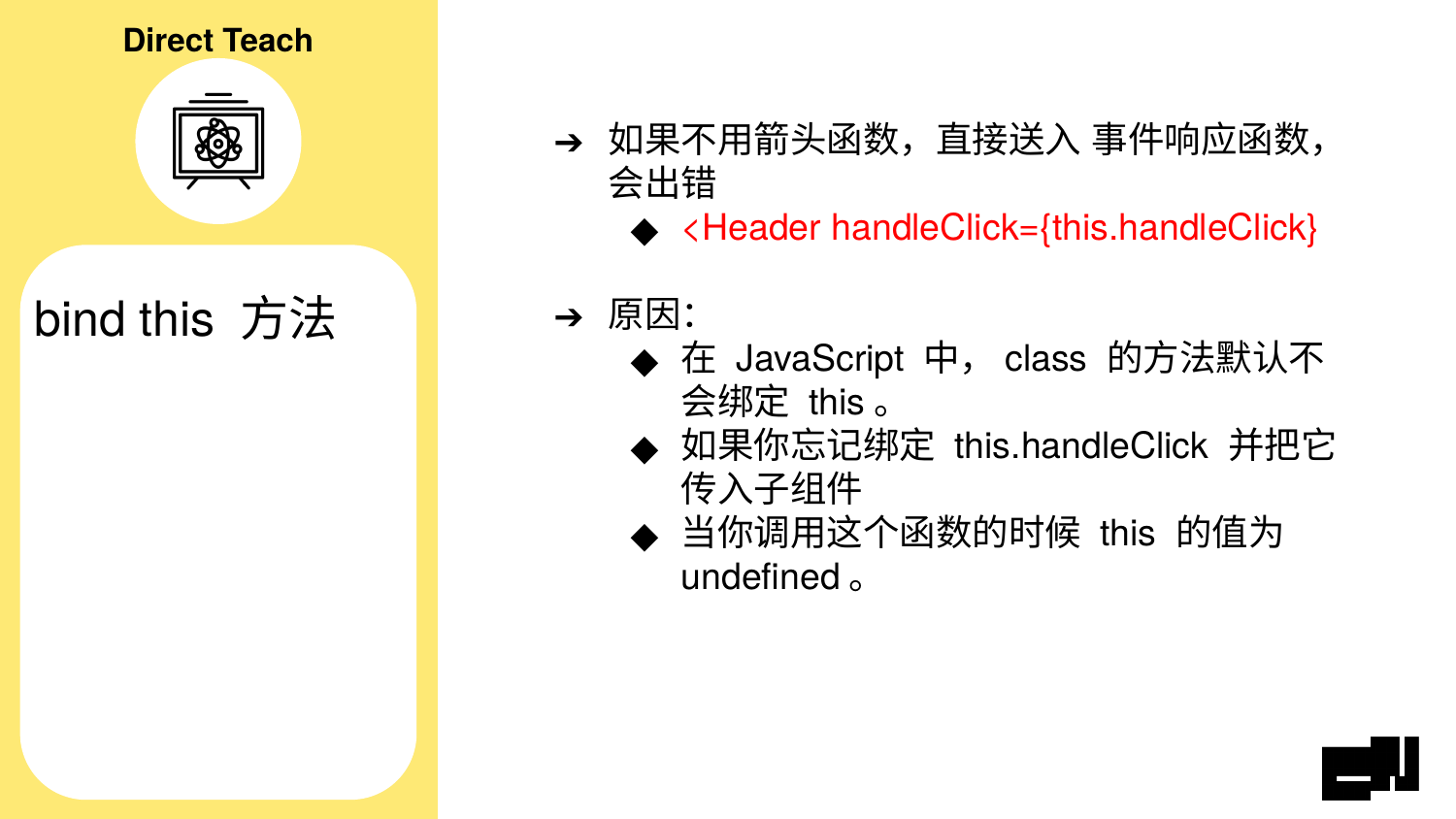

如果不用箭头函数，直接送入 事件响应函数，会出错
<Header handleClick={this.handleClick}

原因：
在 JavaScript 中，class 的方法默认不会绑定 this。
如果你忘记绑定 this.handleClick 并把它传入子组件
当你调用这个函数的时候 this 的值为 undefined。

# bind this 方法